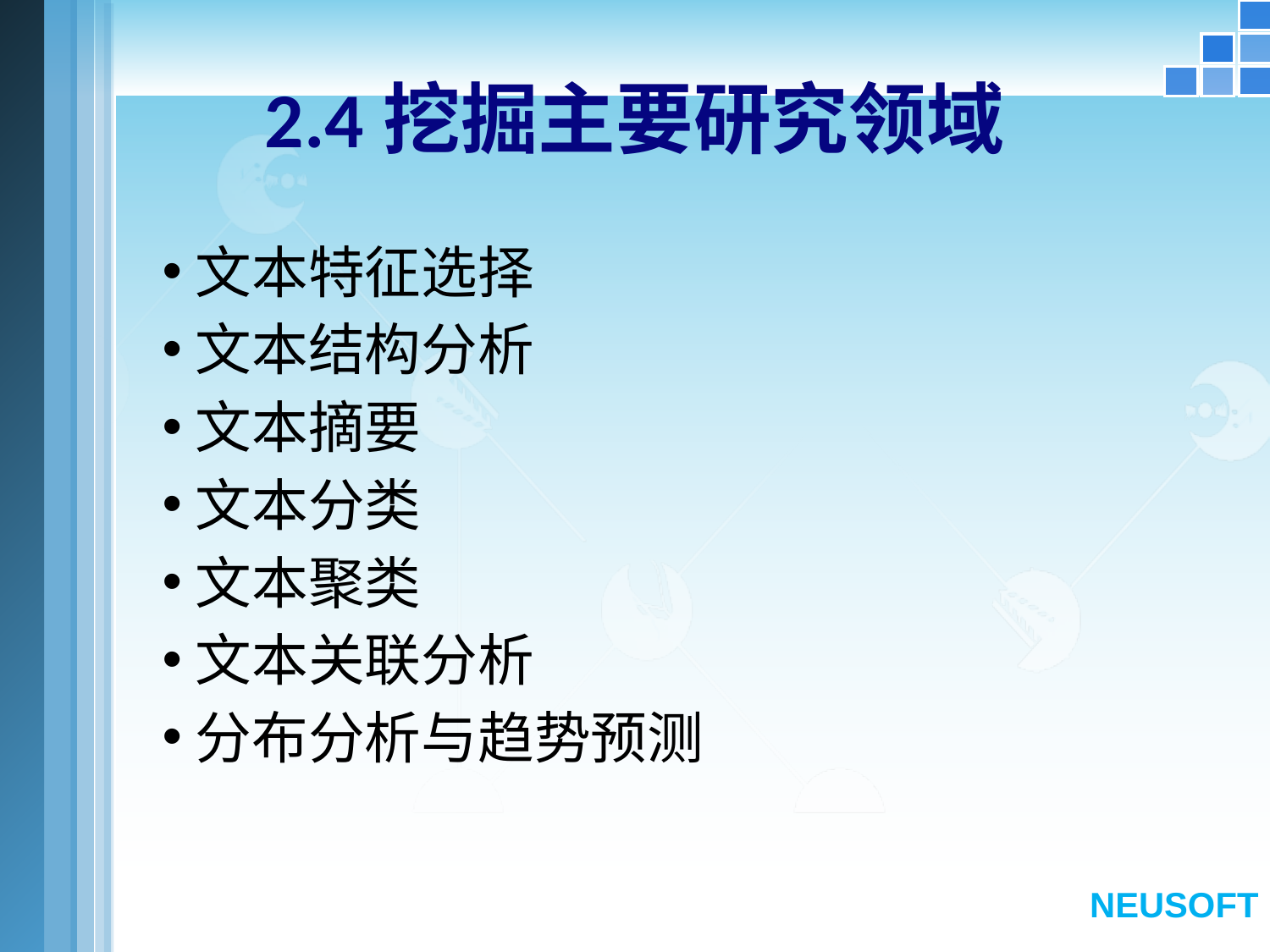

# 2.4挖掘主要研究领域
文本特征选择
文本结构分析
文本摘要
文本分类
文本聚类
文本关联分析
分布分析与趋势预测